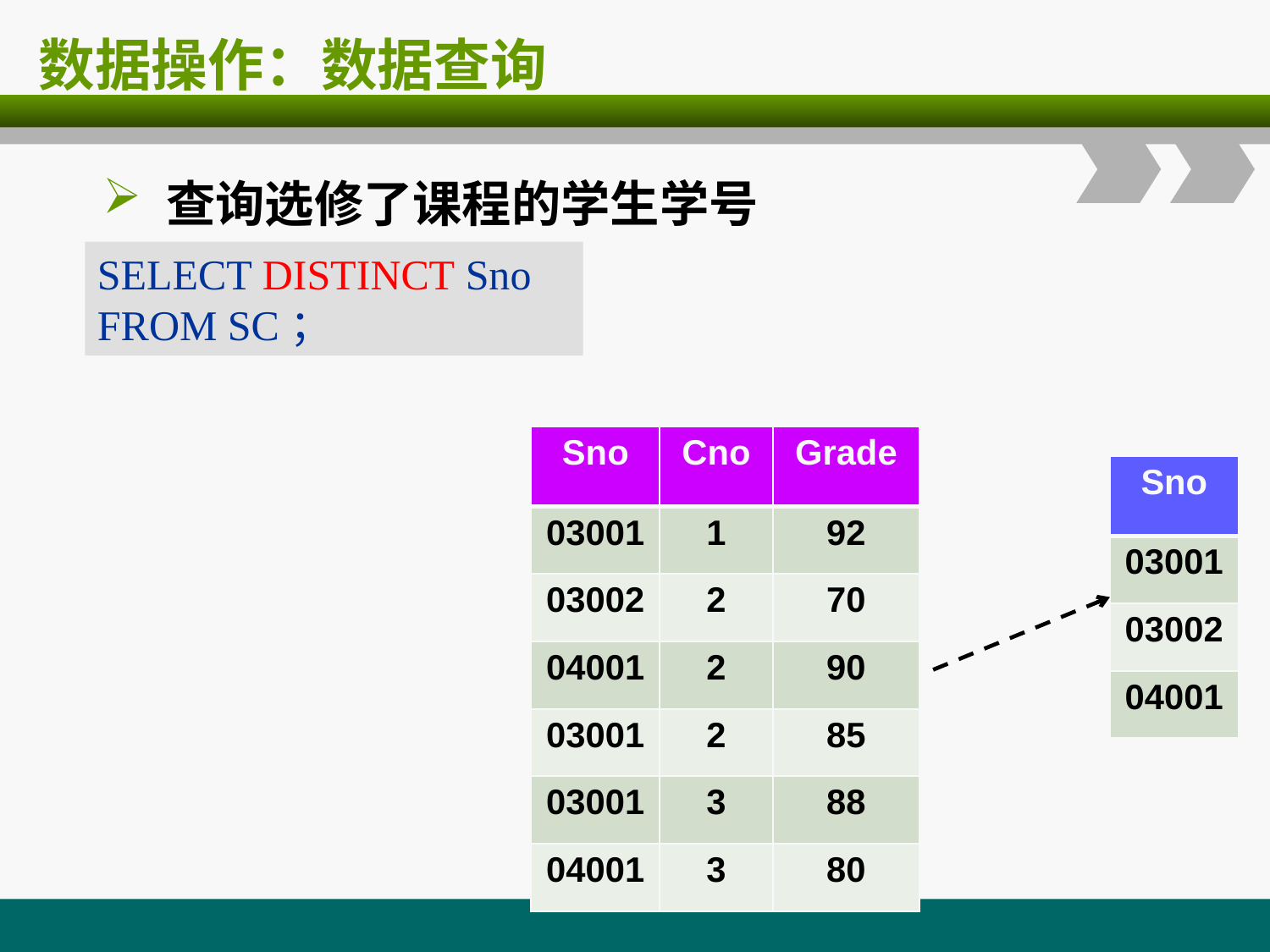

# 数据操作：数据查询
查询选修了课程的学生学号
SELECT DISTINCT Sno
FROM SC；
| Sno | Cno | Grade |
| --- | --- | --- |
| 03001 | 1 | 92 |
| 03002 | 2 | 70 |
| 04001 | 2 | 90 |
| 03001 | 2 | 85 |
| 03001 | 3 | 88 |
| 04001 | 3 | 80 |
| Sno |
| --- |
| 03001 |
| 03002 |
| 04001 |